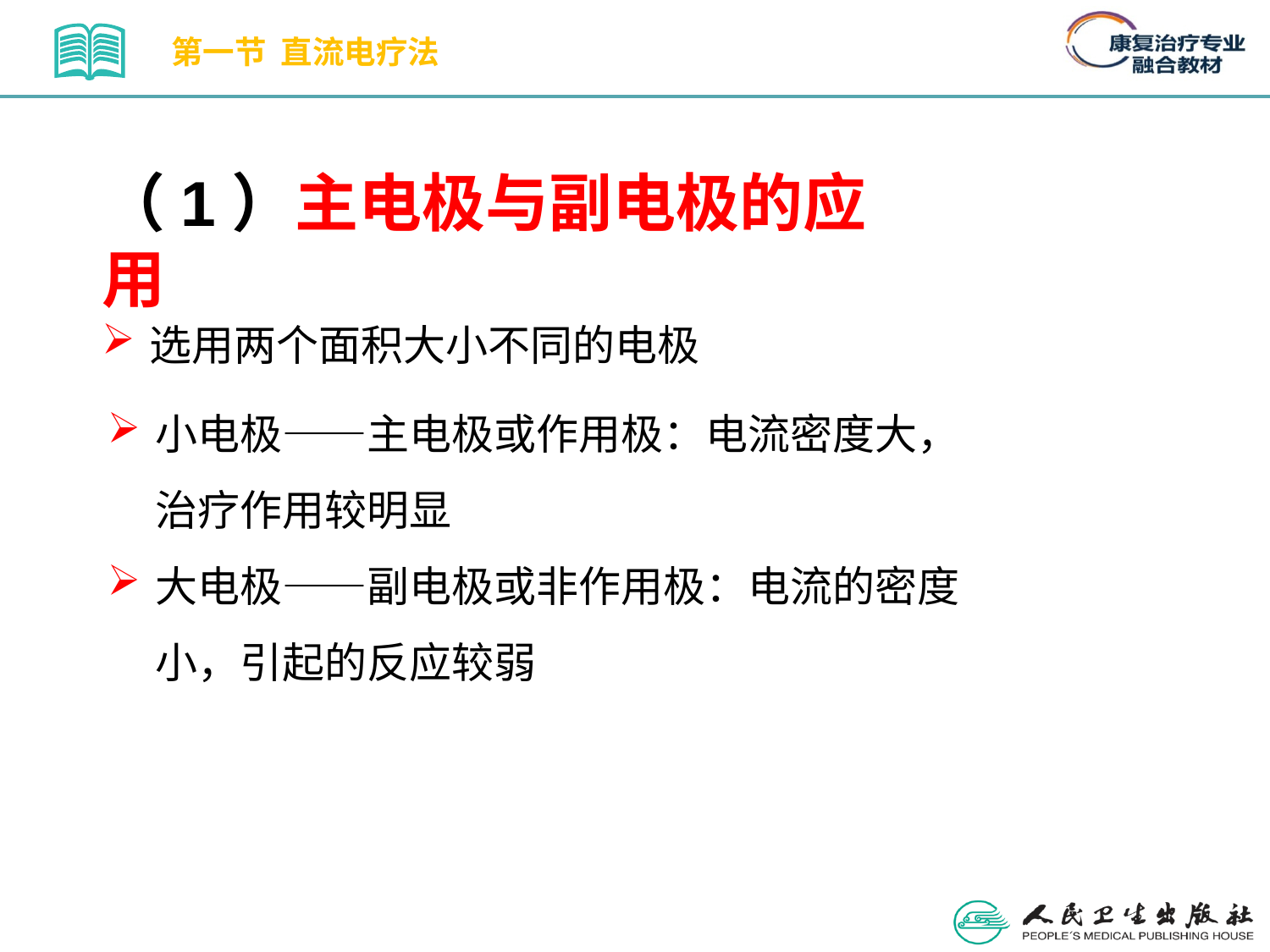

第一节  直流电疗法
（1）主电极与副电极的应用
选用两个面积大小不同的电极
小电极——主电极或作用极：电流密度大，治疗作用较明显
大电极——副电极或非作用极：电流的密度小，引起的反应较弱